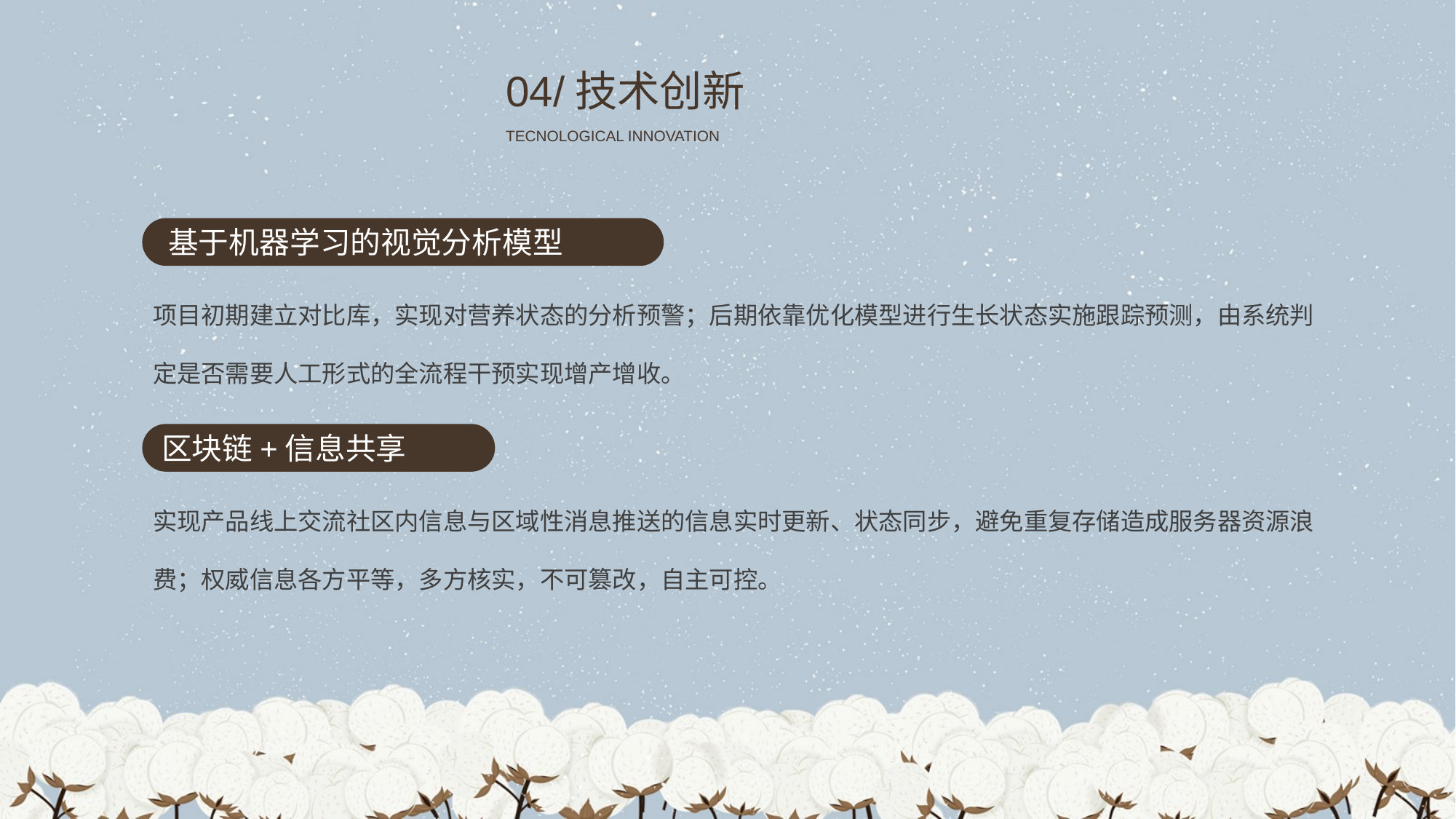

04/技术创新
TECNOLOGICAL INNOVATION

基于机器学习的视觉分析模型
项目初期建立对比库，实现对营养状态的分析预警；后期依靠优化模型进行生长状态实施跟踪预测，由系统判定是否需要人工形式的全流程干预实现增产增收。

区块链+信息共享
实现产品线上交流社区内信息与区域性消息推送的信息实时更新、状态同步，避免重复存储造成服务器资源浪费；权威信息各方平等，多方核实，不可篡改，自主可控。